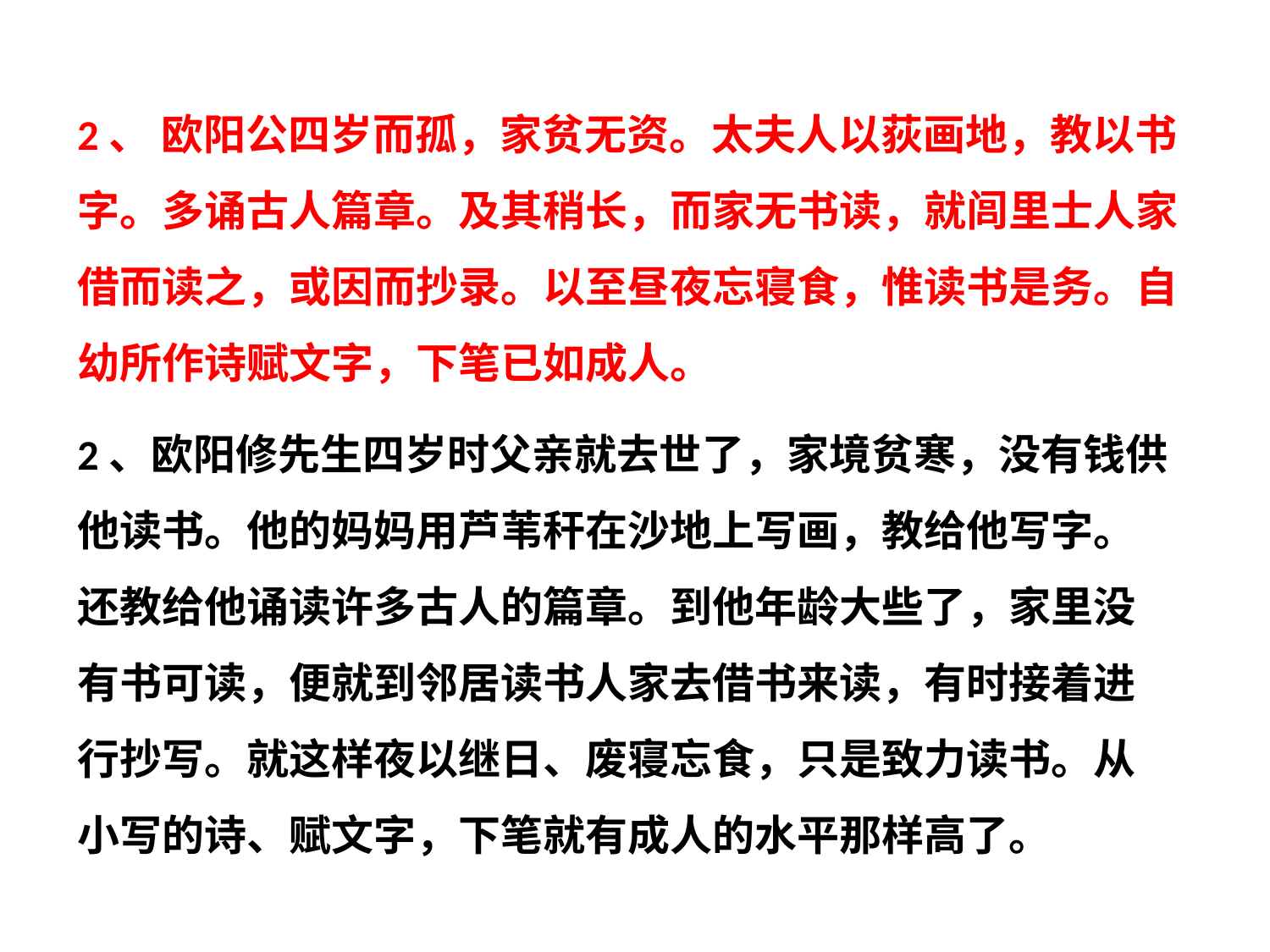

2、 欧阳公四岁而孤，家贫无资。太夫人以荻画地，教以书字。多诵古人篇章。及其稍长，而家无书读，就闾里士人家借而读之，或因而抄录。以至昼夜忘寝食，惟读书是务。自幼所作诗赋文字，下笔已如成人。
2、欧阳修先生四岁时父亲就去世了，家境贫寒，没有钱供他读书。他的妈妈用芦苇秆在沙地上写画，教给他写字。还教给他诵读许多古人的篇章。到他年龄大些了，家里没有书可读，便就到邻居读书人家去借书来读，有时接着进行抄写。就这样夜以继日、废寝忘食，只是致力读书。从小写的诗、赋文字，下笔就有成人的水平那样高了。